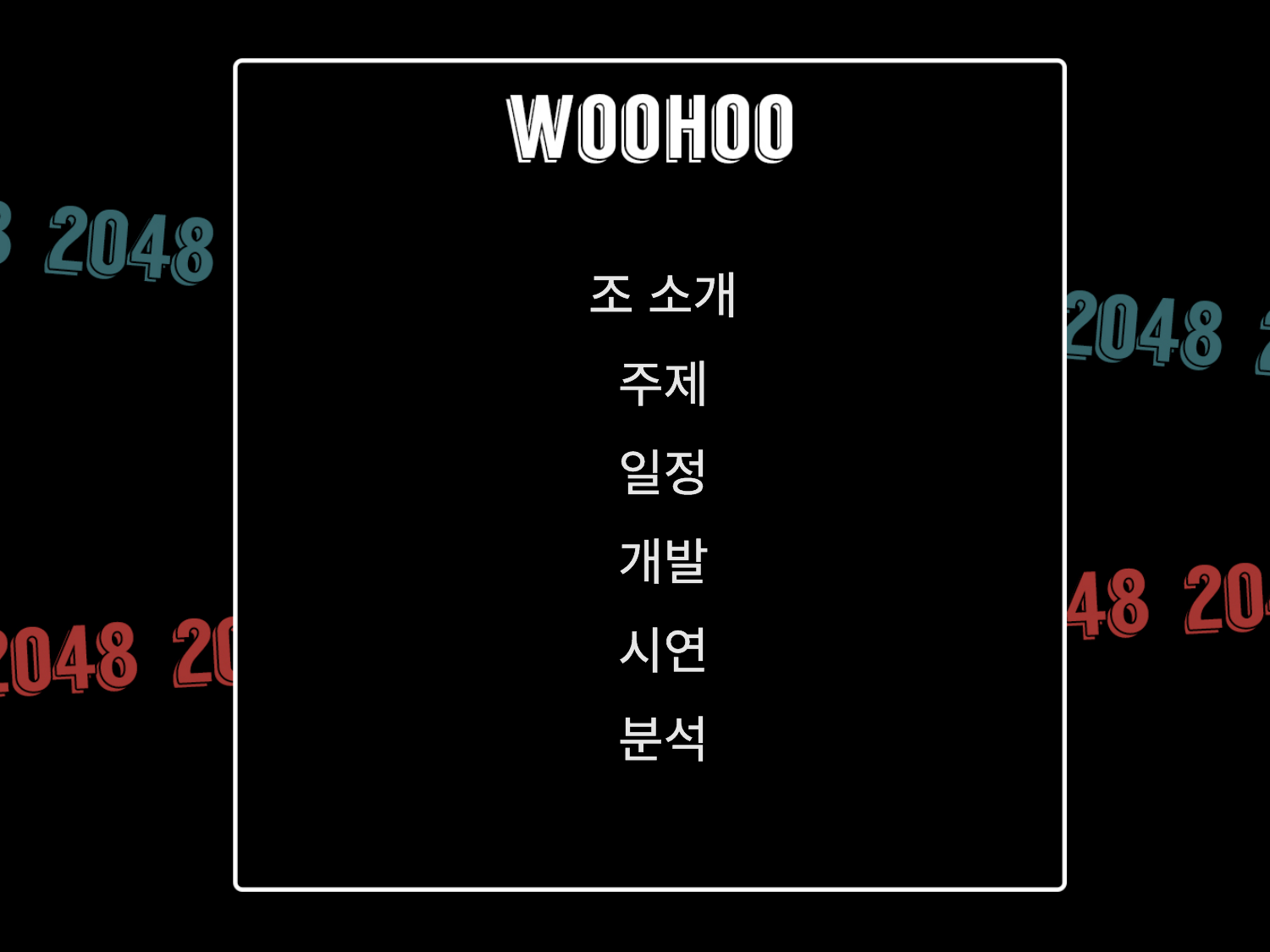

조 소개
주제
일정
개발
시연
분석